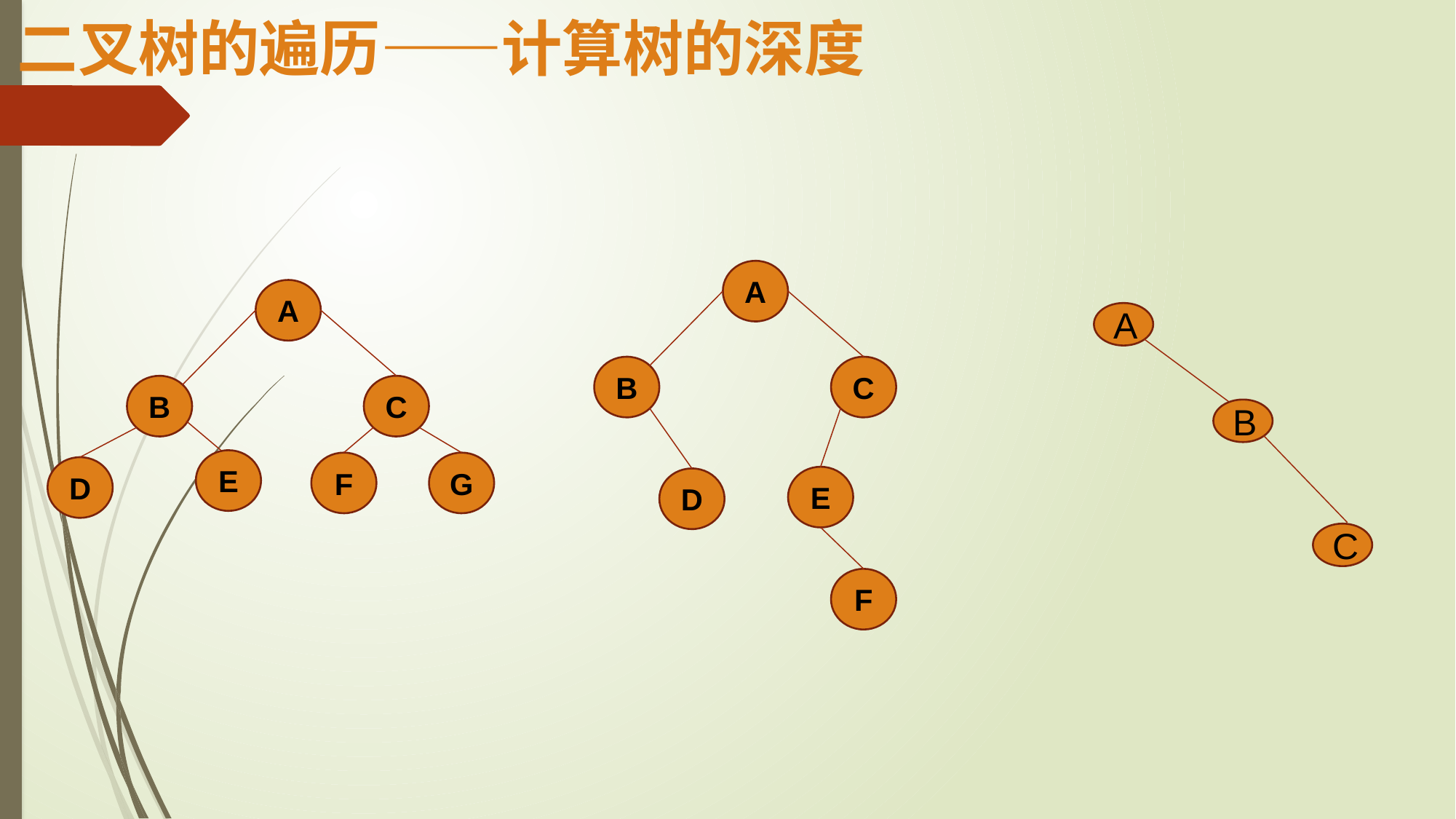

二叉树的遍历——计算树的深度
A
B
C
E
D
F
A
B
C
E
F
G
D
A
B
C